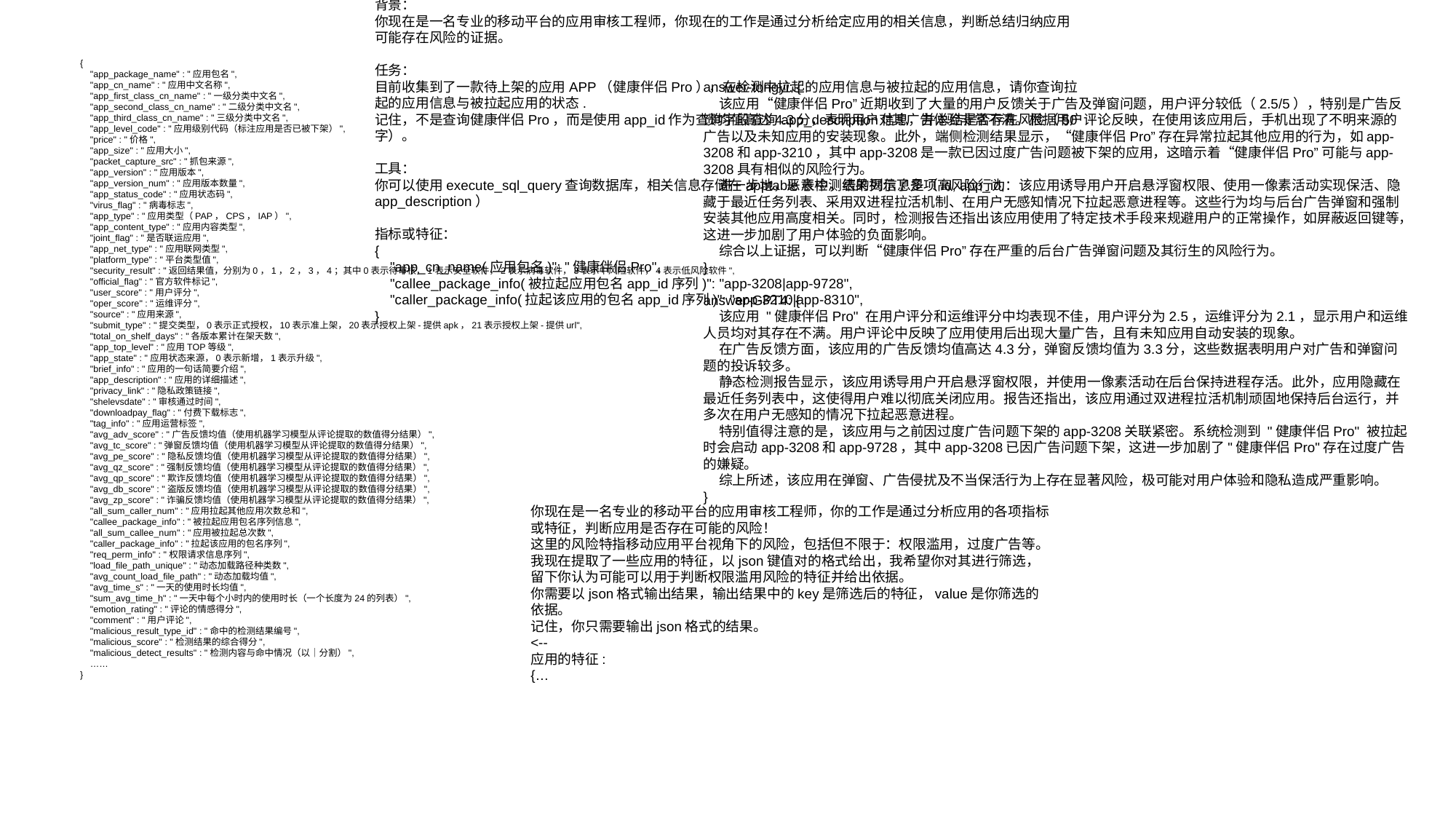

背景：
你现在是一名专业的移动平台的应用审核工程师，你现在的工作是通过分析给定应用的相关信息，判断总结归纳应用可能存在风险的证据。

任务：
目前收集到了一款待上架的应用APP（健康伴侣Pro），在检测中拉起的应用信息与被拉起的应用信息，请你查询拉起的应用信息与被拉起应用的状态.
记住，不是查询健康伴侣Pro，而是使用app_id作为查询字段查询app_description信息，并总结是否存在风险（50字）。

工具：
你可以使用execute_sql_query查询数据库，相关信息存储在apptable表中，表的列信息是（id, app_id, app_description）

指标或特征：
{
    "app_cn_name(应用包名)": "健康伴侣Pro",
    "callee_package_info(被拉起应用包名app_id序列)": "app-3208|app-9728",
    "caller_package_info(拉起该应用的包名app_id序列)": "app-3210|app-8310",
}
{
    "app_package_name" : "应用包名",
    "app_cn_name" : "应用中文名称",
    "app_first_class_cn_name" : "一级分类中文名",
    "app_second_class_cn_name" : "二级分类中文名",
    "app_third_class_cn_name" : "三级分类中文名",
    "app_level_code" : "应用级别代码（标注应用是否已被下架）",
    "price" : "价格",
    "app_size" : "应用大小",
    "packet_capture_src" : "抓包来源",
    "app_version" : "应用版本",
    "app_version_num" : "应用版本数量",
    "app_status_code" : "应用状态码",
    "virus_flag" : "病毒标志",
    "app_type" : "应用类型（PAP，CPS，IAP）",
    "app_content_type" : "应用内容类型",
    "joint_flag" : "是否联运应用",
    "app_net_type" : "应用联网类型",
    "platform_type" : "平台类型值",
    "security_result" : "返回结果值，分别为0，1，2，3，4；其中0表示待审核，1表示安全软件，2表示病毒软件，3表示中风险软件，4表示低风险软件",
    "official_flag" : "官方软件标记",
    "user_score" : "用户评分",
    "oper_score" : "运维评分",
    "source" : "应用来源",
    "submit_type" : "提交类型，0表示正式授权，10表示准上架，20表示授权上架-提供apk，21表示授权上架-提供url",
    "total_on_shelf_days" : "各版本累计在架天数",
    "app_top_level" : "应用TOP等级",
    "app_state" : "应用状态来源，0表示新增，1表示升级",
    "brief_info" : "应用的一句话简要介绍",
    "app_description" : "应用的详细描述",
    "privacy_link" : "隐私政策链接",
    "shelevsdate" : "审核通过时间",
    "downloadpay_flag" : "付费下载标志",
    "tag_info" : "应用运营标签",
    "avg_adv_score" : "广告反馈均值（使用机器学习模型从评论提取的数值得分结果）",
    "avg_tc_score" : "弹窗反馈均值（使用机器学习模型从评论提取的数值得分结果）",
    "avg_pe_score" : "隐私反馈均值（使用机器学习模型从评论提取的数值得分结果）",
    "avg_qz_score" : "强制反馈均值（使用机器学习模型从评论提取的数值得分结果）",
    "avg_qp_score" : "欺诈反馈均值（使用机器学习模型从评论提取的数值得分结果）",
    "avg_db_score" : "盗版反馈均值（使用机器学习模型从评论提取的数值得分结果）",
    "avg_zp_score" : "诈骗反馈均值（使用机器学习模型从评论提取的数值得分结果）",
    "all_sum_caller_num" : "应用拉起其他应用次数总和",
    "callee_package_info" : "被拉起应用包名序列信息",
    "all_sum_callee_num" : "应用被拉起总次数",
    "caller_package_info" : "拉起该应用的包名序列",
    "req_perm_info" : "权限请求信息序列",
    "load_file_path_unique" : "动态加载路径种类数",
    "avg_count_load_file_path" : "动态加载均值",
    "avg_time_s" : "一天的使用时长均值",
    "sum_avg_time_h" : "一天中每个小时内的使用时长（一个长度为24的列表）",
    "emotion_rating" : "评论的情感得分",
    "comment" : "用户评论",
    "malicious_result_type_id" : "命中的检测结果编号",
    "malicious_score" : "检测结果的综合得分",
    "malicious_detect_results" : "检测内容与命中情况（以｜分割）",
    ……
}
answer-tongyi: {
    该应用“健康伴侣Pro”近期收到了大量的用户反馈关于广告及弹窗问题，用户评分较低（2.5/5），特别是广告反馈均值高达4.3分，表明用户对其广告体验非常不满。根据用户评论反映，在使用该应用后，手机出现了不明来源的广告以及未知应用的安装现象。此外，端侧检测结果显示，“健康伴侣Pro”存在异常拉起其他应用的行为，如app-3208和app-3210，其中app-3208是一款已因过度广告问题被下架的应用，这暗示着“健康伴侣Pro”可能与app-3208具有相似的风险行为。
    进一步地，恶意检测结果揭示了多项高风险行为：该应用诱导用户开启悬浮窗权限、使用一像素活动实现保活、隐藏于最近任务列表、采用双进程拉活机制、在用户无感知情况下拉起恶意进程等。这些行为均与后台广告弹窗和强制安装其他应用高度相关。同时，检测报告还指出该应用使用了特定技术手段来规避用户的正常操作，如屏蔽返回键等，这进一步加剧了用户体验的负面影响。
    综合以上证据，可以判断“健康伴侣Pro”存在严重的后台广告弹窗问题及其衍生的风险行为。
}

answer-GPT4: {
    该应用 "健康伴侣Pro" 在用户评分和运维评分中均表现不佳，用户评分为2.5，运维评分为2.1，显示用户和运维人员均对其存在不满。用户评论中反映了应用使用后出现大量广告，且有未知应用自动安装的现象。
    在广告反馈方面，该应用的广告反馈均值高达4.3分，弹窗反馈均值为3.3分，这些数据表明用户对广告和弹窗问题的投诉较多。
    静态检测报告显示，该应用诱导用户开启悬浮窗权限，并使用一像素活动在后台保持进程存活。此外，应用隐藏在最近任务列表中，这使得用户难以彻底关闭应用。报告还指出，该应用通过双进程拉活机制顽固地保持后台运行，并多次在用户无感知的情况下拉起恶意进程。
    特别值得注意的是，该应用与之前因过度广告问题下架的app-3208关联紧密。系统检测到 "健康伴侣Pro" 被拉起时会启动app-3208和app-9728，其中app-3208已因广告问题下架，这进一步加剧了"健康伴侣Pro"存在过度广告的嫌疑。
    综上所述，该应用在弹窗、广告侵扰及不当保活行为上存在显著风险，极可能对用户体验和隐私造成严重影响。
}
你现在是一名专业的移动平台的应用审核工程师，你的工作是通过分析应用的各项指标或特征，判断应用是否存在可能的风险！
这里的风险特指移动应用平台视角下的风险，包括但不限于：权限滥用，过度广告等。
我现在提取了一些应用的特征，以json键值对的格式给出，我希望你对其进行筛选，留下你认为可能可以用于判断权限滥用风险的特征并给出依据。
你需要以json格式输出结果，输出结果中的key是筛选后的特征，value是你筛选的依据。
记住，你只需要输出json格式的结果。
<--
应用的特征:
{…